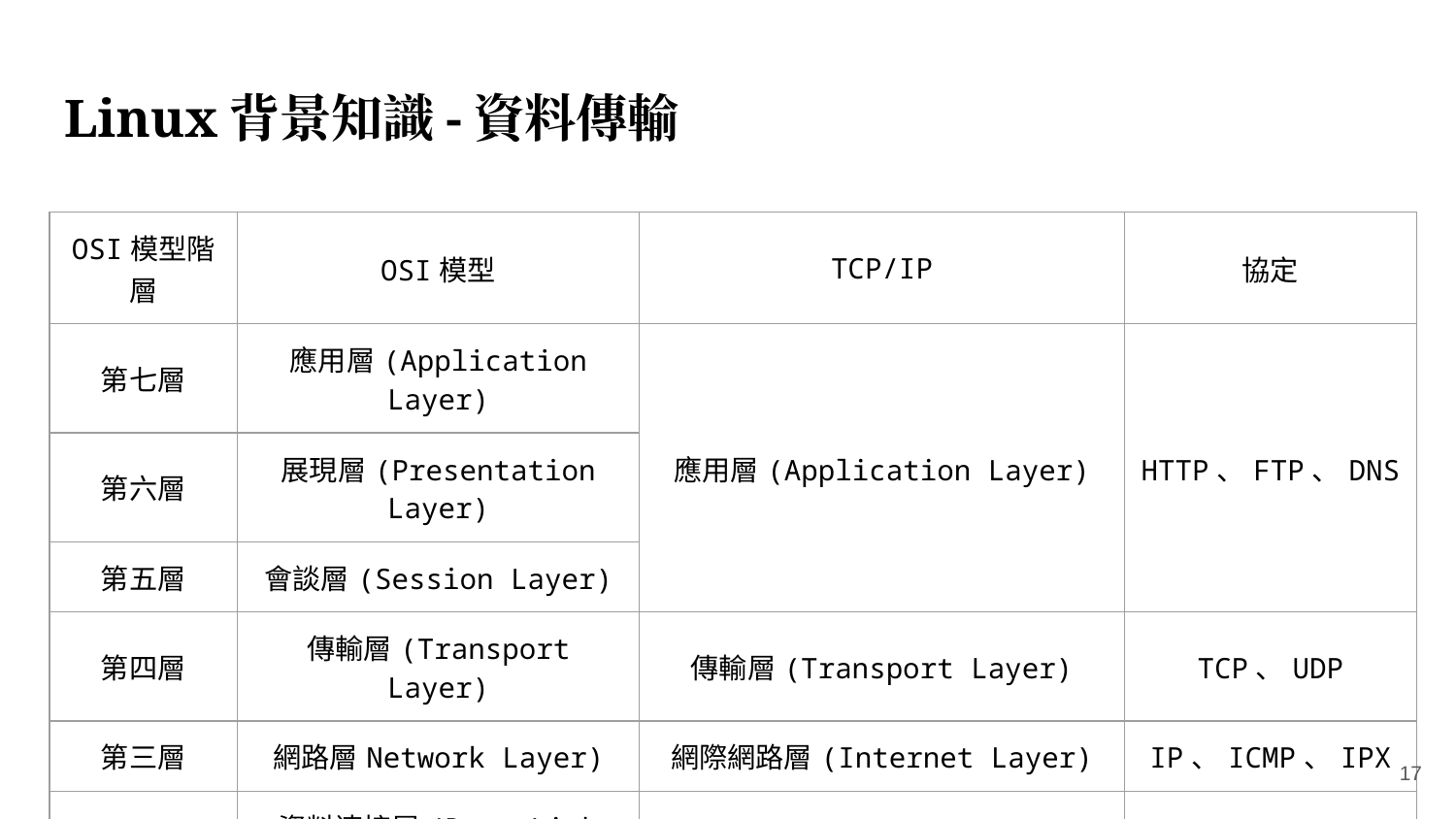

# Linux背景知識-資料傳輸
| OSI模型階層 | OSI模型 | TCP/IP | 協定 |
| --- | --- | --- | --- |
| 第七層 | 應用層(Application Layer) | 應用層(Application Layer) | HTTP、FTP、DNS |
| 第六層 | 展現層(Presentation Layer) |  |  |
| 第五層 | 會談層(Session Layer) |  |  |
| 第四層 | 傳輸層(Transport Layer) | 傳輸層(Transport Layer) | TCP、UDP |
| 第三層 | 網路層Network Layer) | 網際網路層(Internet Layer) | IP、ICMP、IPX |
| 第二層 | 資料連接層(Data Link Layer) | 網路存取層(Network Access Layer) | 乙太網、Wi-Fi、PPP |
| 第一層 | 實體層(Physical Layer) |  |  |
17